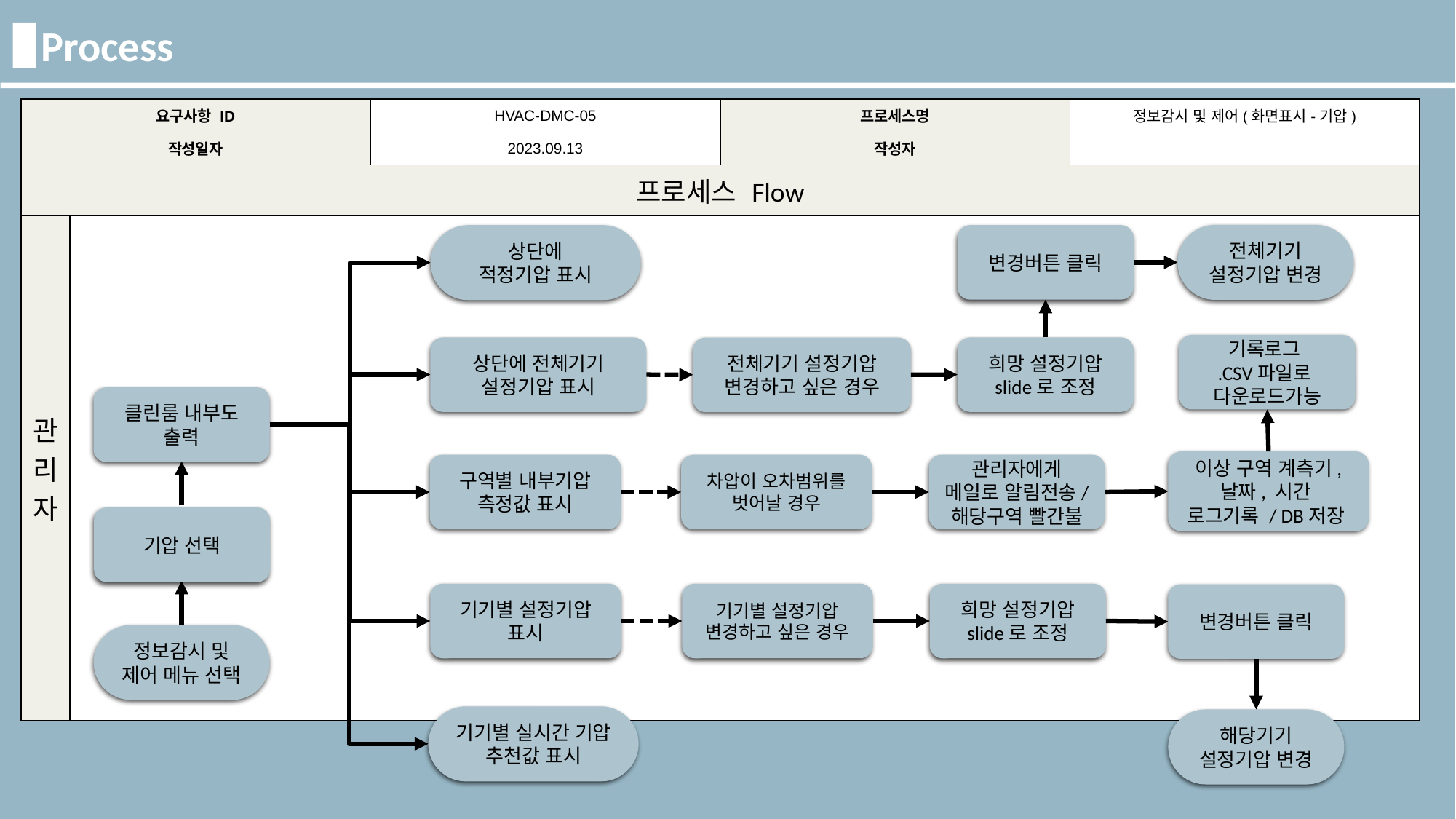

Process

| 요구사항 ID |  | HVAC-DMC-05 | 프로세스명 | 정보감시 및 제어(화면표시-기압) |
| --- | --- | --- | --- | --- |
| 작성일자 |  | 2023.09.13 | 작성자 |  |
| 프로세스 Flow |  |  |  |  |
| 관리자 |  |  |  |  |
전체기기 설정기압 변경
상단에
적정기압 표시
변경버튼 클릭
기록로그
.CSV파일로
다운로드가능
상단에 전체기기 설정기압 표시
희망 설정기압 slide로 조정
전체기기 설정기압 변경하고 싶은 경우
클린룸 내부도 출력
이상 구역 계측기, 날짜, 시간
로그기록 / DB저장
구역별 내부기압 측정값 표시
차압이 오차범위를 벗어날 경우
관리자에게 메일로 알림전송/ 해당구역 빨간불
기압 선택
희망 설정기압 slide로 조정
기기별 설정기압 변경하고 싶은 경우
기기별 설정기압 표시
변경버튼 클릭
정보감시 및 제어 메뉴 선택
기기별 실시간 기압 추천값 표시
해당기기 설정기압 변경